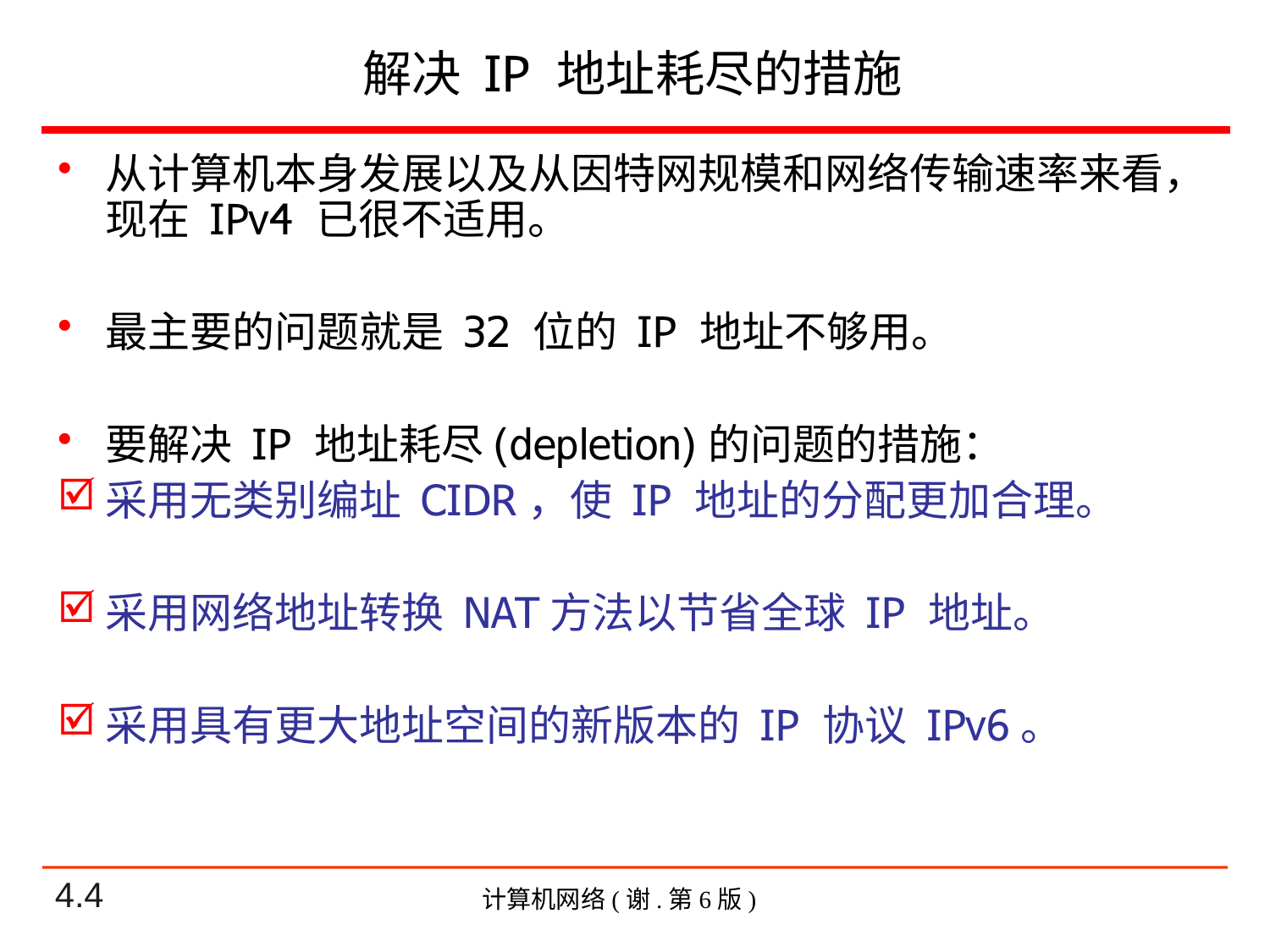

# 解决 IP 地址耗尽的措施
从计算机本身发展以及从因特网规模和网络传输速率来看，现在 IPv4 已很不适用。

最主要的问题就是 32 位的 IP 地址不够用。

要解决 IP 地址耗尽(depletion)的问题的措施：
采用无类别编址 CIDR，使 IP 地址的分配更加合理。

采用网络地址转换 NAT方法以节省全球 IP 地址。

采用具有更大地址空间的新版本的 IP 协议 IPv6。